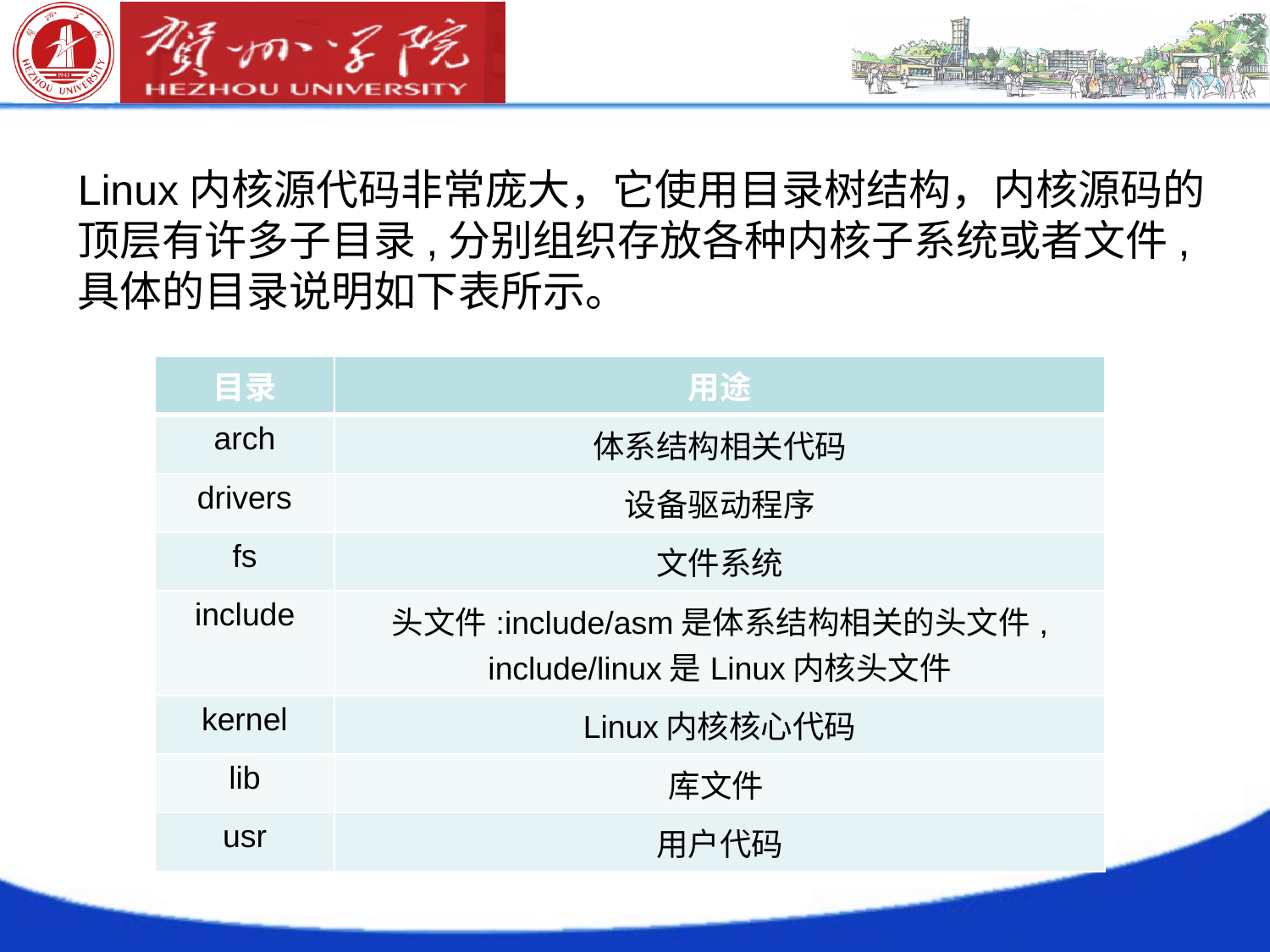

Linux内核源代码非常庞大，它使用目录树结构，内核源码的顶层有许多子目录,分别组织存放各种内核子系统或者文件,具体的目录说明如下表所示。
| 目录 | 用途 |
| --- | --- |
| arch | 体系结构相关代码 |
| drivers | 设备驱动程序 |
| fs | 文件系统 |
| include | 头文件:include/asm是体系结构相关的头文件, include/linux是Linux内核头文件 |
| kernel | Linux内核核心代码 |
| lib | 库文件 |
| usr | 用户代码 |